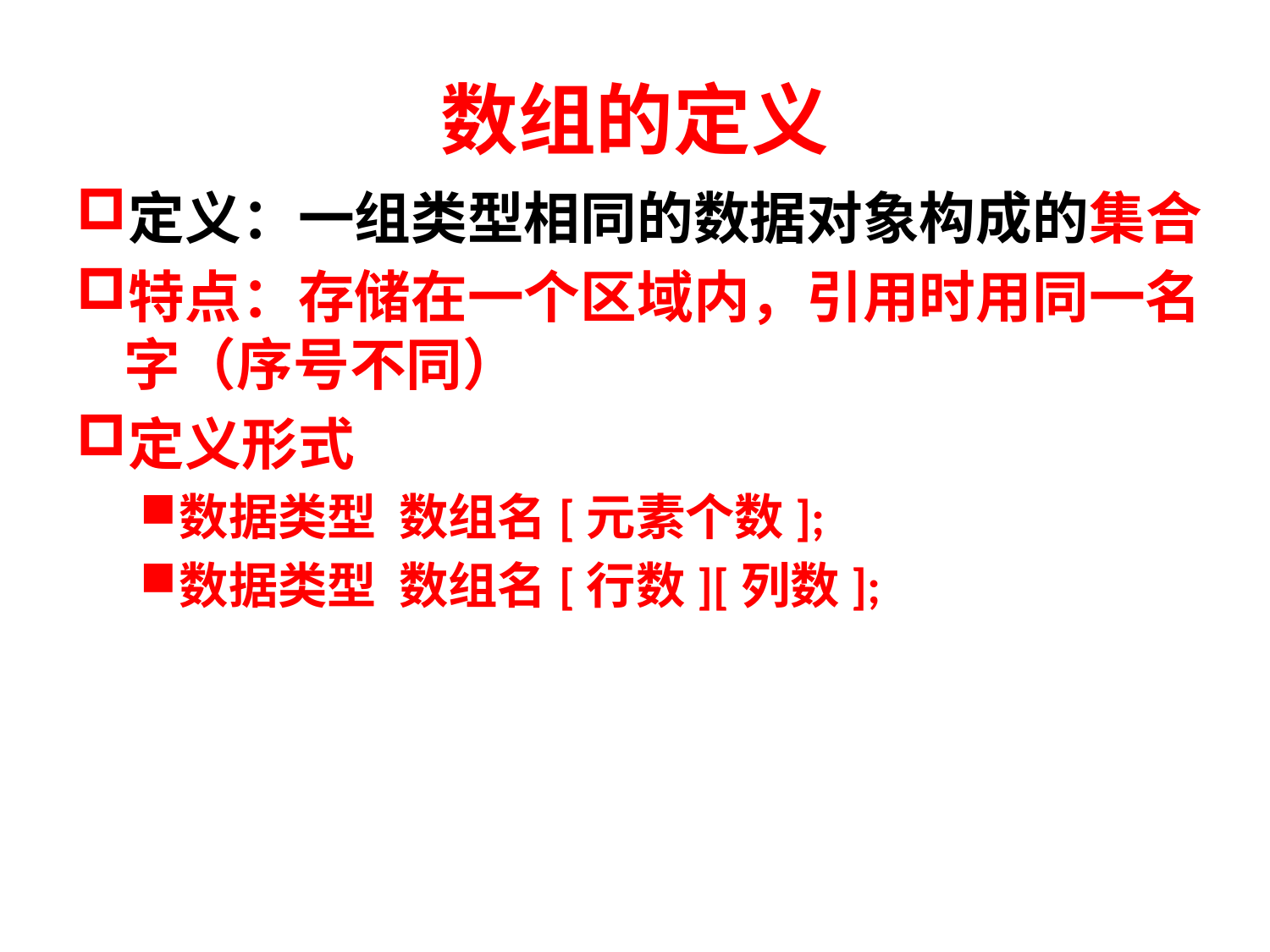

# 数组的定义
定义：一组类型相同的数据对象构成的集合
特点：存储在一个区域内，引用时用同一名字（序号不同）
定义形式
数据类型  数组名[元素个数];
数据类型  数组名[行数][列数];